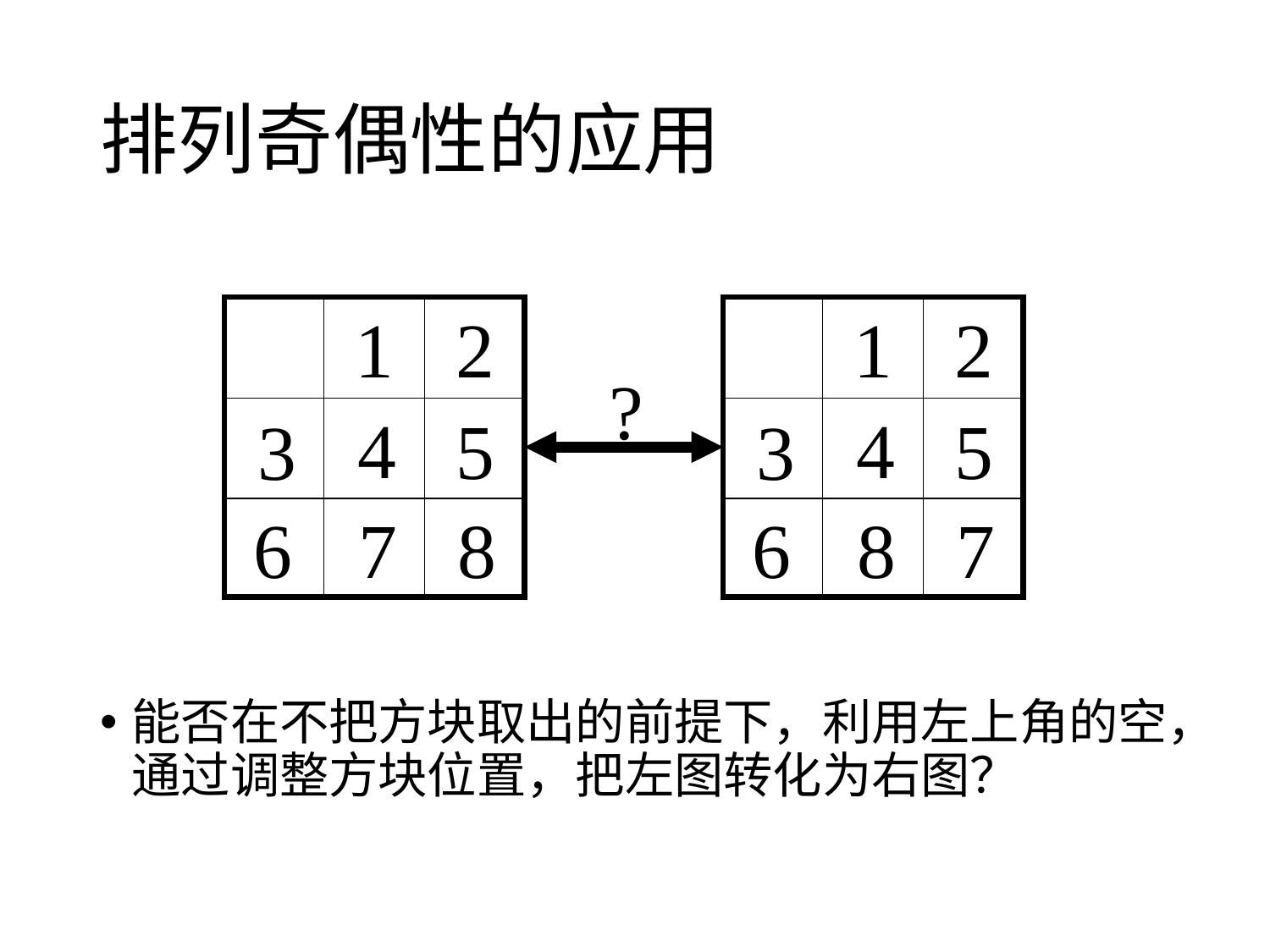

# 排列奇偶性的应用
1
2
1
2

?
4
4
5
5
3
3
8
7
7
8
6
6
能否在不把方块取出的前提下，利用左上角的空，通过调整方块位置，把左图转化为右图？